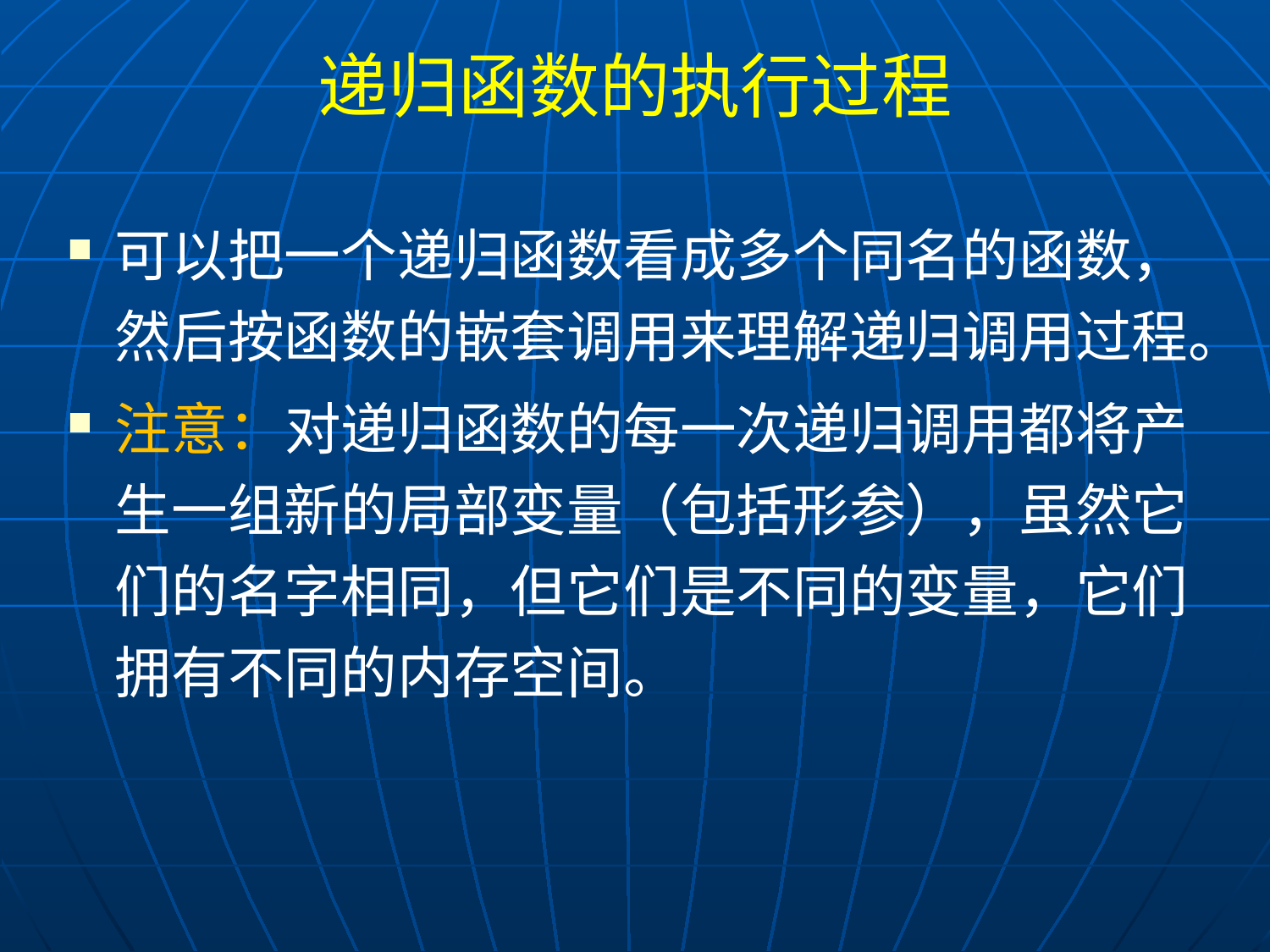

# 递归函数的执行过程
可以把一个递归函数看成多个同名的函数，然后按函数的嵌套调用来理解递归调用过程。
注意：对递归函数的每一次递归调用都将产生一组新的局部变量（包括形参），虽然它们的名字相同，但它们是不同的变量，它们拥有不同的内存空间。